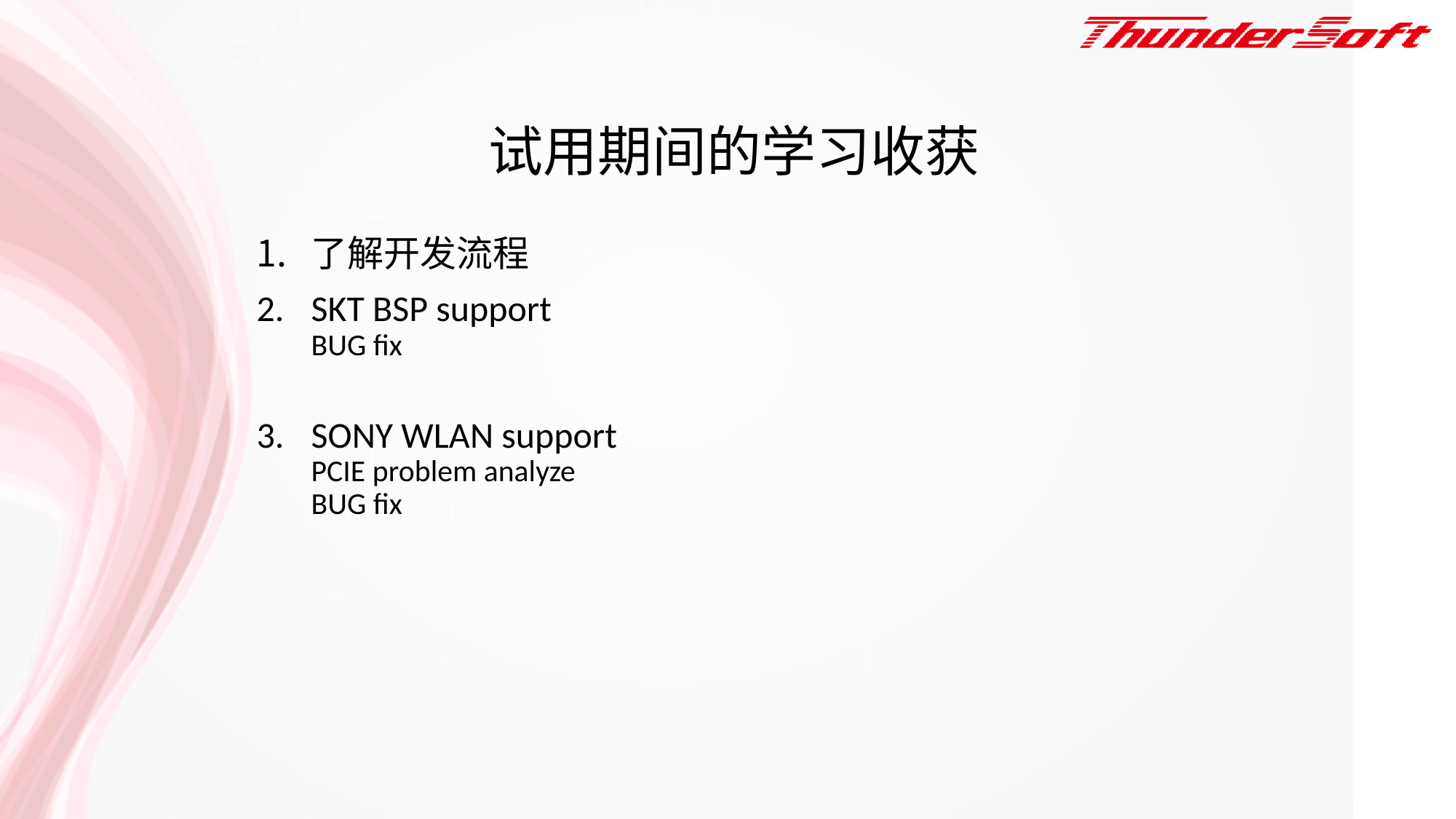

# 试用期间的学习收获
了解开发流程
SKT BSP support
BUG fix
SONY WLAN support
PCIE problem analyze
BUG fix